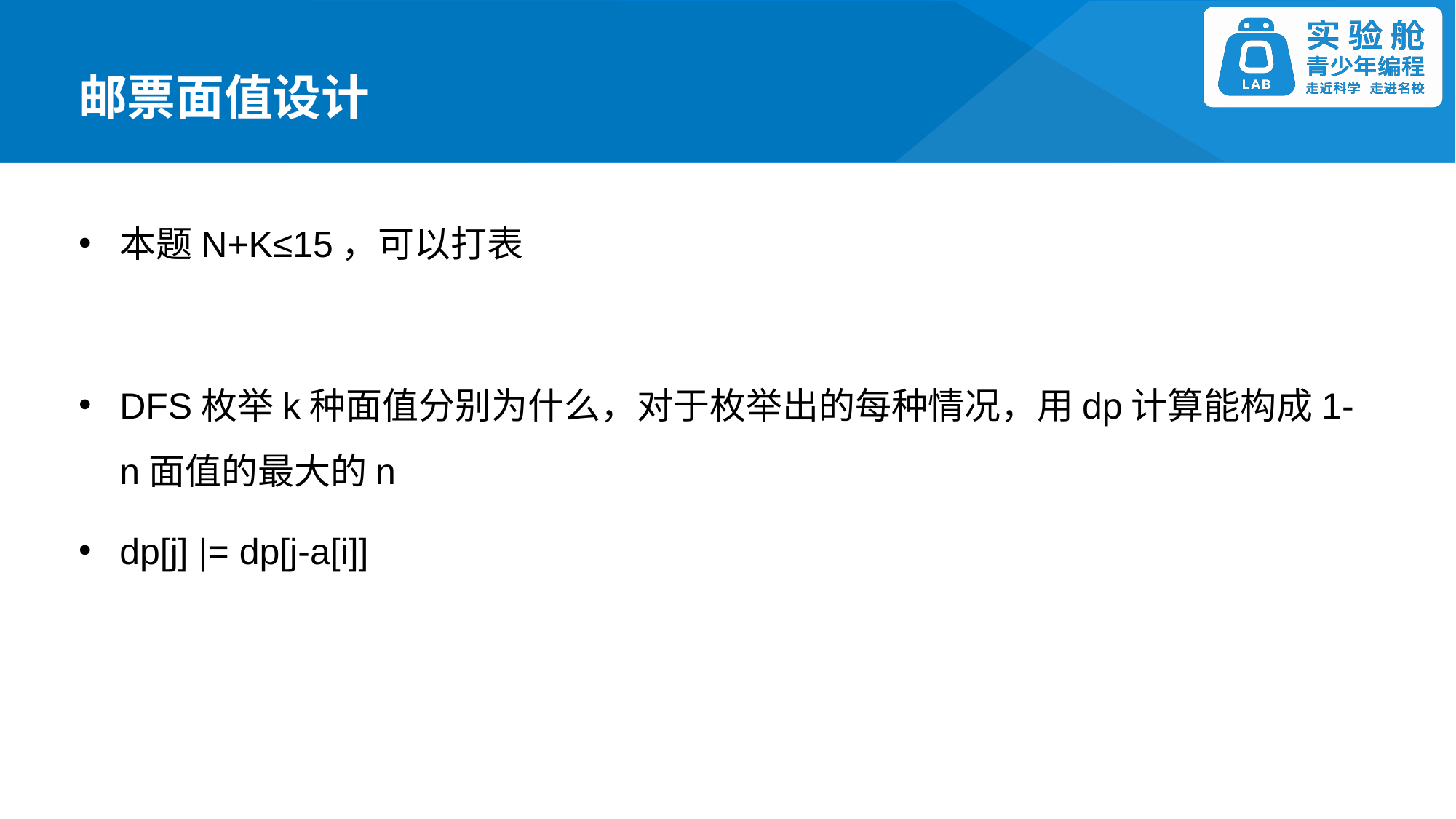

邮票面值设计
本题N+K≤15，可以打表

DFS枚举k种面值分别为什么，对于枚举出的每种情况，用dp计算能构成1-n面值的最大的n
dp[j] |= dp[j-a[i]]